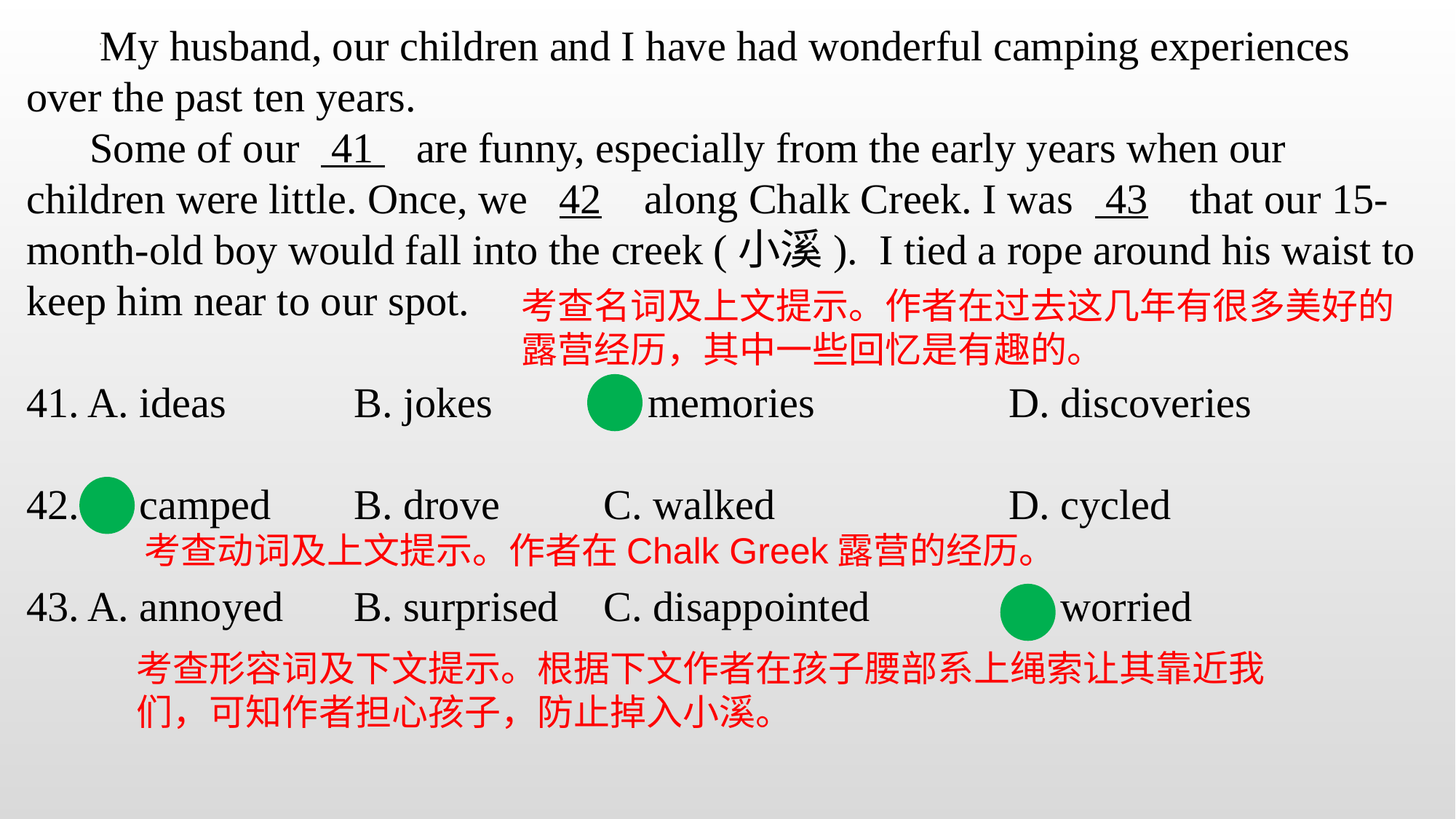

My husband, our children and I have had wonderful camping experiences over the past ten years.
      Some of our   41    are funny, especially from the early years when our children were little. Once, we   42    along Chalk Creek. I was   43    that our 15-month-old boy would fall into the creek (小溪).  I tied a rope around his waist to keep him near to our spot.

41. A. ideas 		B. jokes          C. memories 		D. discoveries

42. A. camped 	B. drove 	   C. walked 			D. cycled

43. A. annoyed 	B. surprised 	   C. disappointed 		D. worried
考查名词及上文提示。作者在过去这几年有很多美好的露营经历，其中一些回忆是有趣的。

考查动词及上文提示。作者在Chalk Greek露营的经历。

考查形容词及下文提示。根据下文作者在孩子腰部系上绳索让其靠近我们，可知作者担心孩子，防止掉入小溪。